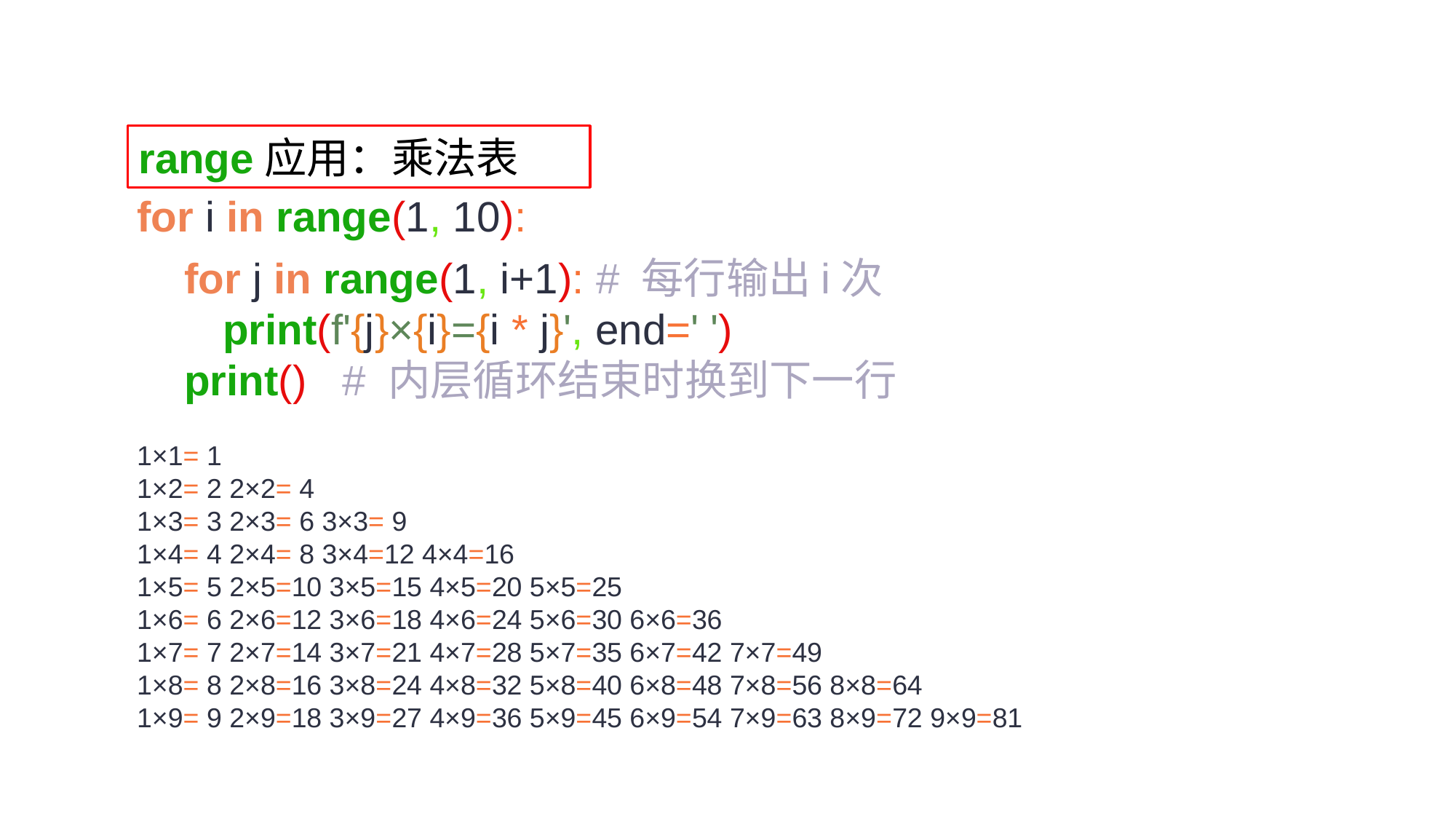

range应用：乘法表
for i in range(1, 10):
    for j in range(1, i+1): # 每行输出i次
        print(f'{j}×{i}={i * j}', end=' ')
    print()   # 内层循环结束时换到下一行
1×1= 1
1×2= 2 2×2= 4
1×3= 3 2×3= 6 3×3= 9
1×4= 4 2×4= 8 3×4=12 4×4=16
1×5= 5 2×5=10 3×5=15 4×5=20 5×5=25
1×6= 6 2×6=12 3×6=18 4×6=24 5×6=30 6×6=36
1×7= 7 2×7=14 3×7=21 4×7=28 5×7=35 6×7=42 7×7=49
1×8= 8 2×8=16 3×8=24 4×8=32 5×8=40 6×8=48 7×8=56 8×8=64
1×9= 9 2×9=18 3×9=27 4×9=36 5×9=45 6×9=54 7×9=63 8×9=72 9×9=81